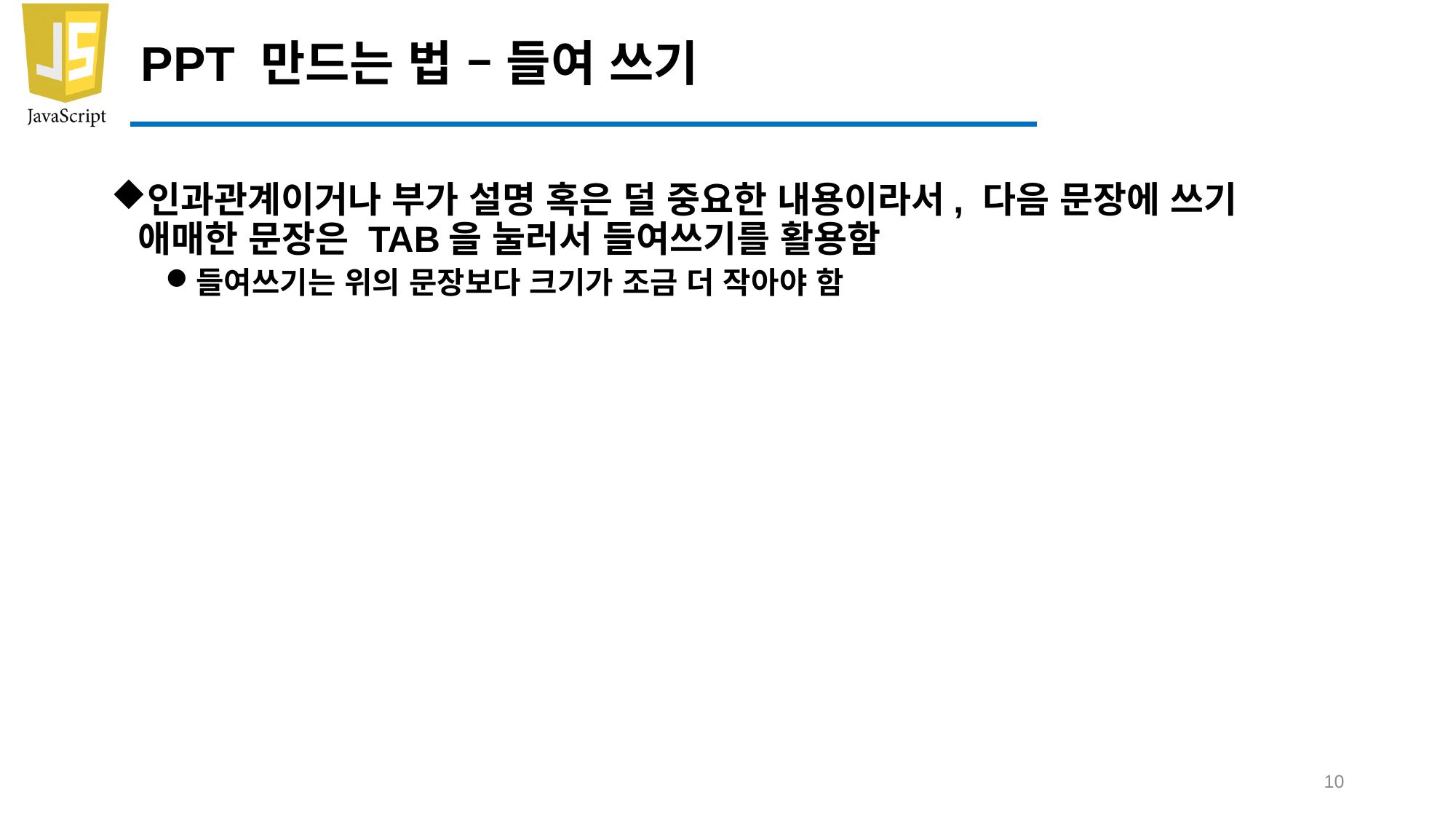

# PPT 만드는 법 – 들여 쓰기
인과관계이거나 부가 설명 혹은 덜 중요한 내용이라서, 다음 문장에 쓰기 애매한 문장은 TAB을 눌러서 들여쓰기를 활용함
들여쓰기는 위의 문장보다 크기가 조금 더 작아야 함
10